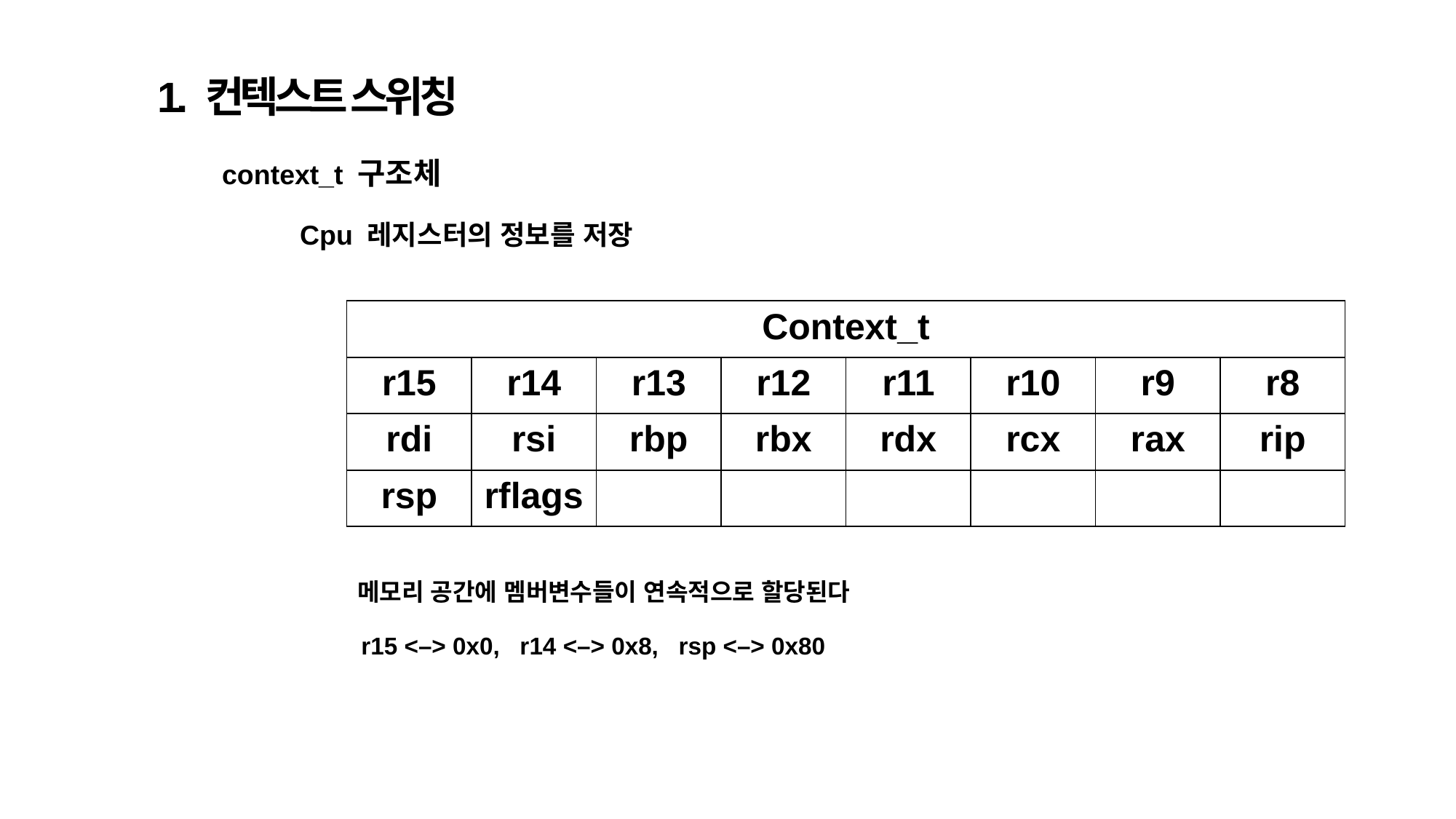

1. 컨텍스트 스위칭
context_t 구조체
Cpu 레지스터의 정보를 저장
| Context\_t |  |  |  |  |  |  |  |
| --- | --- | --- | --- | --- | --- | --- | --- |
| r15 | r14 | r13 | r12 | r11 | r10 | r9 | r8 |
| rdi | rsi | rbp | rbx | rdx | rcx | rax | rip |
| rsp | rflags |  |  |  |  |  |  |
메모리 공간에 멤버변수들이 연속적으로 할당된다
r15 <–> 0x0,   r14 <–> 0x8,   rsp <–> 0x80